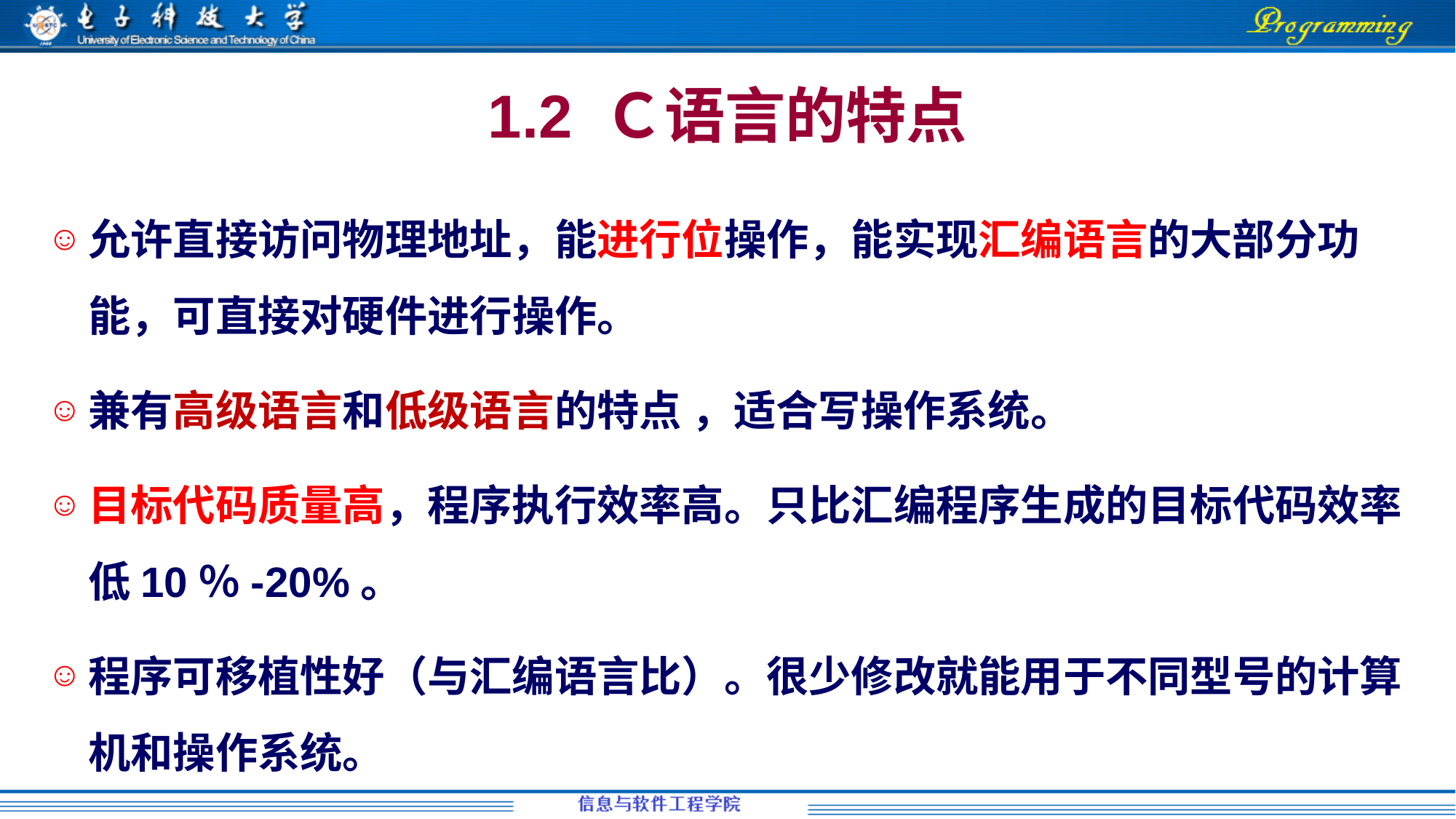

# 1.2 Ｃ语言的特点
允许直接访问物理地址，能进行位操作，能实现汇编语言的大部分功能，可直接对硬件进行操作。
兼有高级语言和低级语言的特点 ，适合写操作系统。
目标代码质量高，程序执行效率高。只比汇编程序生成的目标代码效率低10％-20%。
程序可移植性好（与汇编语言比）。很少修改就能用于不同型号的计算机和操作系统。